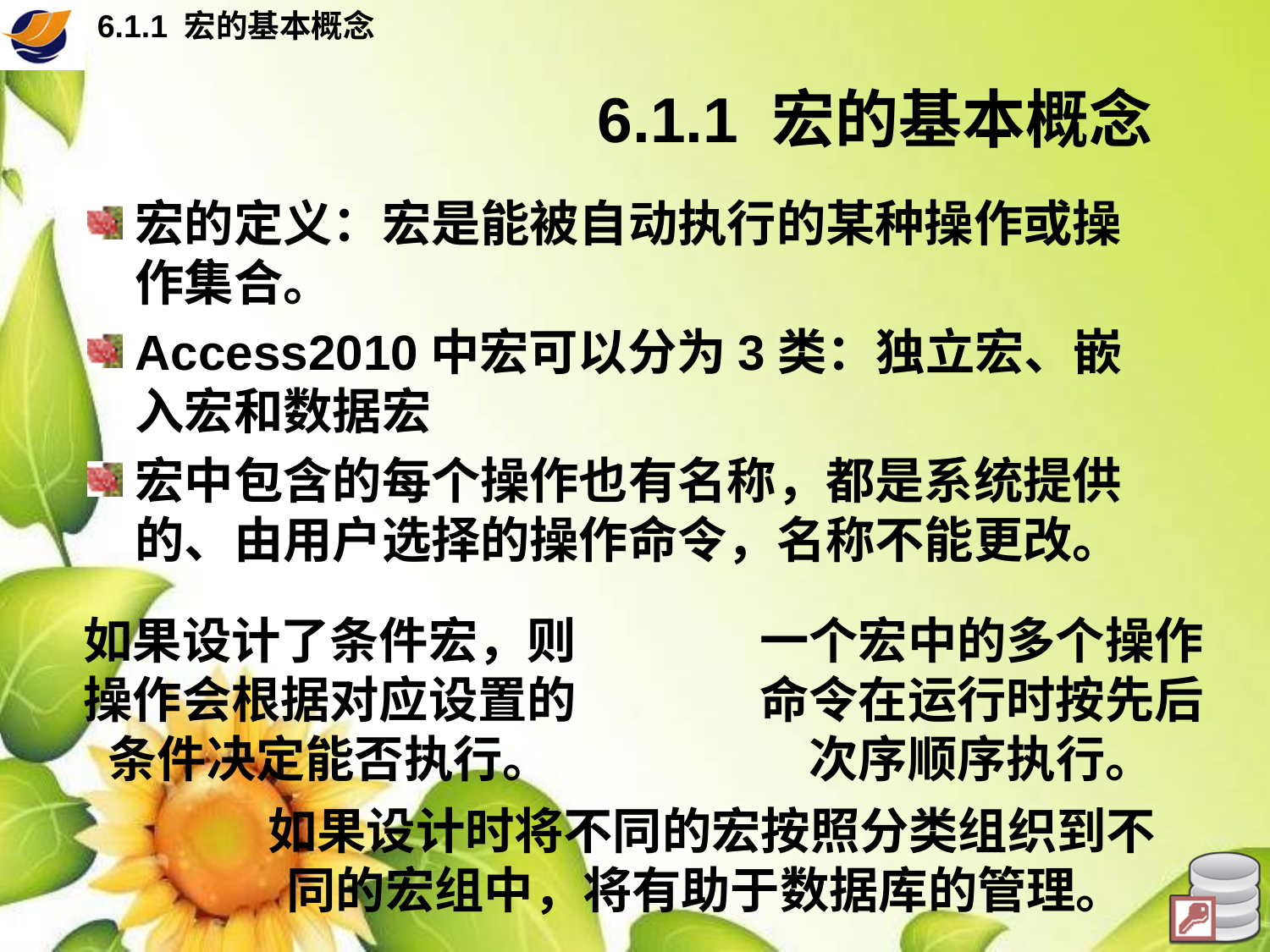

6.1.1 宏的基本概念
# 6.1.1 宏的基本概念
宏的定义：宏是能被自动执行的某种操作或操作集合。
Access2010中宏可以分为3类：独立宏、嵌入宏和数据宏
宏中包含的每个操作也有名称，都是系统提供的、由用户选择的操作命令，名称不能更改。
如果设计了条件宏，则操作会根据对应设置的条件决定能否执行。
一个宏中的多个操作命令在运行时按先后次序顺序执行。
如果设计时将不同的宏按照分类组织到不同的宏组中，将有助于数据库的管理。